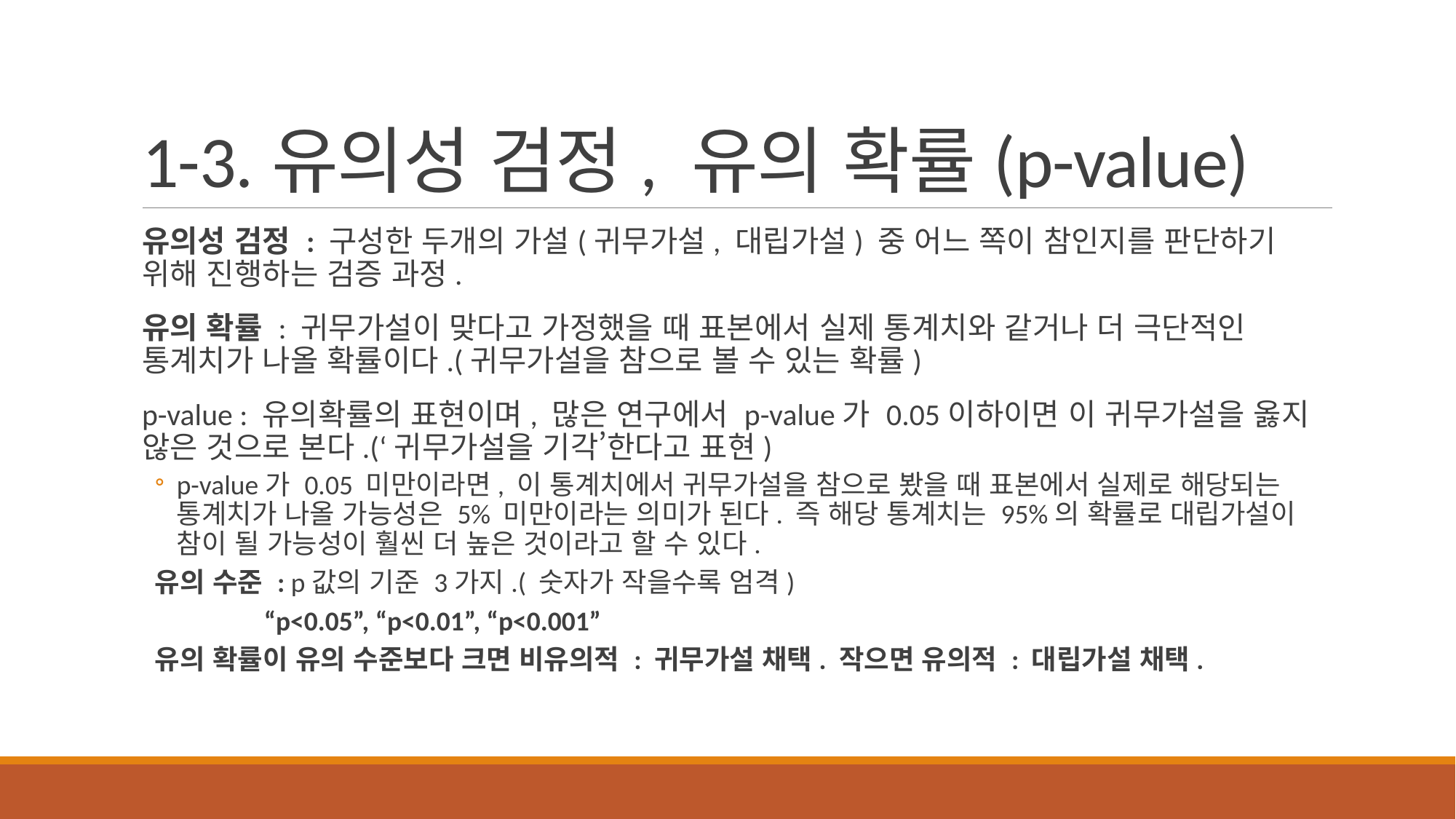

# 1-3.유의성 검정, 유의 확률(p-value)
유의성 검정 : 구성한 두개의 가설(귀무가설, 대립가설) 중 어느 쪽이 참인지를 판단하기 위해 진행하는 검증 과정.
유의 확률 : 귀무가설이 맞다고 가정했을 때 표본에서 실제 통계치와 같거나 더 극단적인 통계치가 나올 확률이다.(귀무가설을 참으로 볼 수 있는 확률)
p-value : 유의확률의 표현이며, 많은 연구에서 p-value가 0.05이하이면 이 귀무가설을 옳지 않은 것으로 본다.(‘귀무가설을 기각’한다고 표현)
p-value가 0.05 미만이라면, 이 통계치에서 귀무가설을 참으로 봤을 때 표본에서 실제로 해당되는 통계치가 나올 가능성은 5% 미만이라는 의미가 된다. 즉 해당 통계치는 95%의 확률로 대립가설이 참이 될 가능성이 훨씬 더 높은 것이라고 할 수 있다.
유의 수준 : p값의 기준 3가지.( 숫자가 작을수록 엄격)
	“p<0.05”, “p<0.01”, “p<0.001”
유의 확률이 유의 수준보다 크면 비유의적 : 귀무가설 채택. 작으면 유의적 : 대립가설 채택.